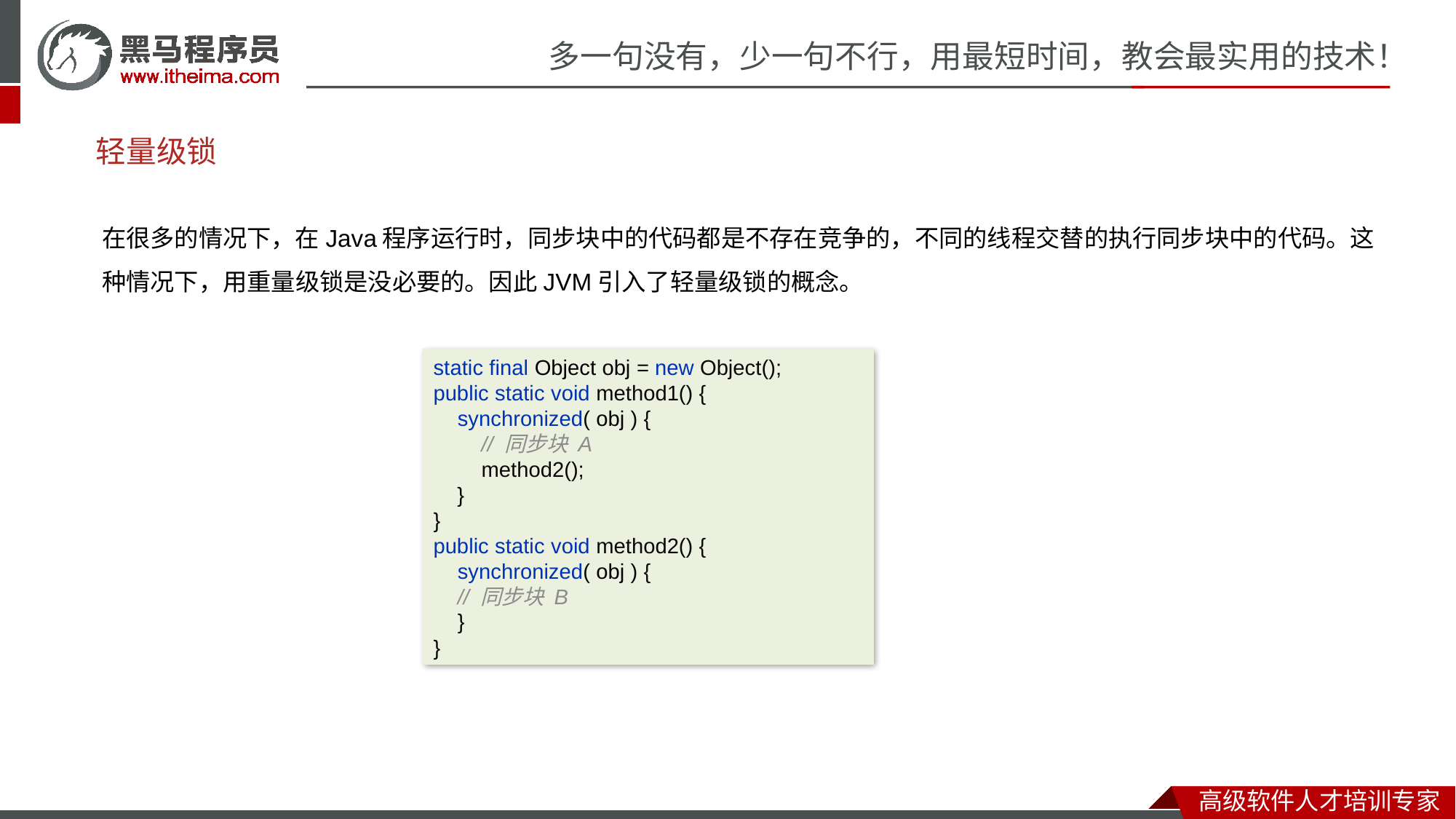

# 轻量级锁
在很多的情况下，在Java程序运行时，同步块中的代码都是不存在竞争的，不同的线程交替的执行同步块中的代码。这种情况下，用重量级锁是没必要的。因此JVM引入了轻量级锁的概念。
static final Object obj = new Object();
public static void method1() {
    synchronized( obj ) {
        // 同步块 A
        method2();
    }
}
public static void method2() {
    synchronized( obj ) {
    // 同步块 B
    }
}